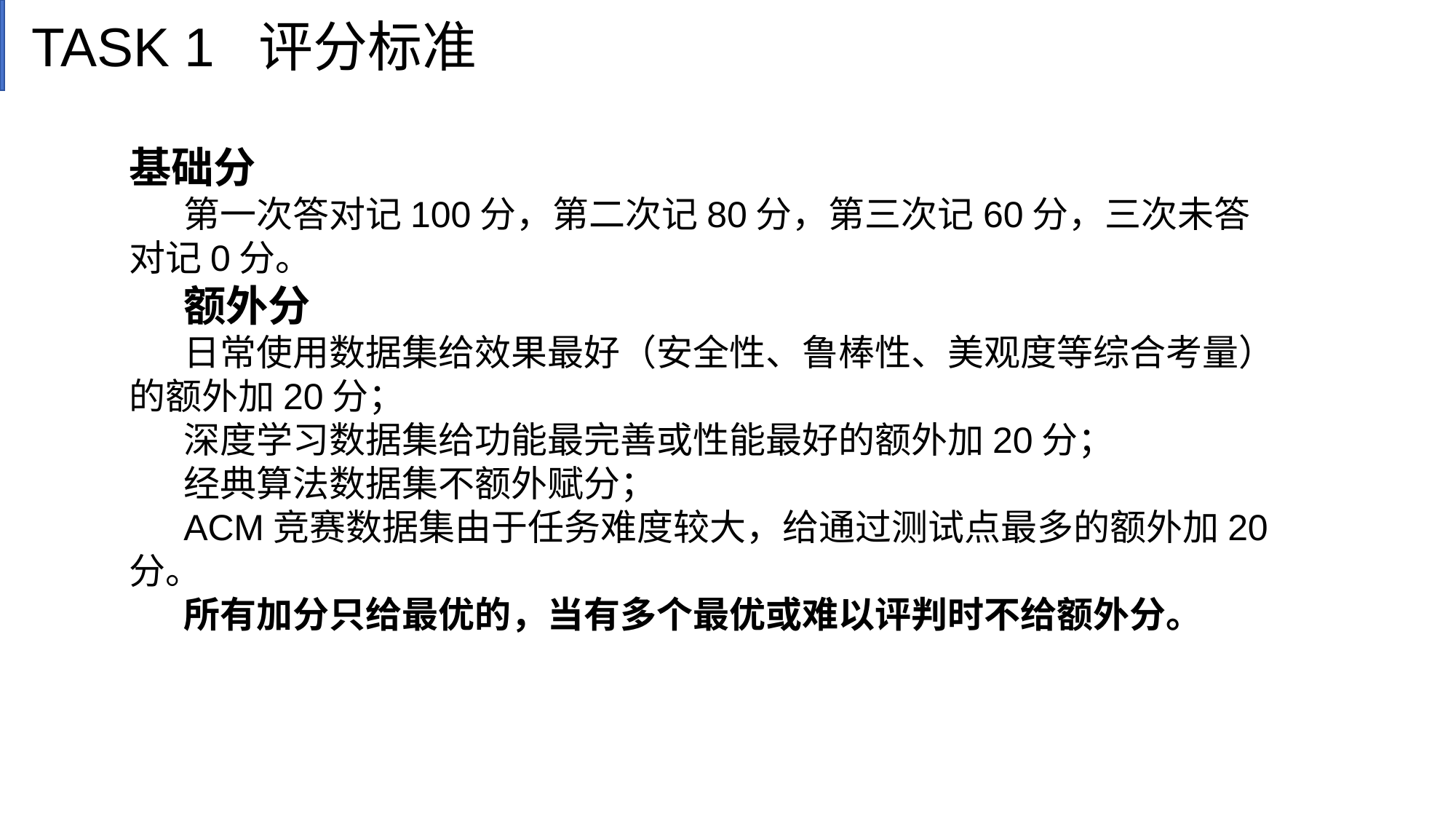

TASK 1  评分标准
基础分
第一次答对记100分，第二次记80分，第三次记60分，三次未答对记0分。
额外分
日常使用数据集给效果最好（安全性、鲁棒性、美观度等综合考量）的额外加20分；
深度学习数据集给功能最完善或性能最好的额外加20分；
经典算法数据集不额外赋分；
ACM竞赛数据集由于任务难度较大，给通过测试点最多的额外加20分。
所有加分只给最优的，当有多个最优或难以评判时不给额外分。